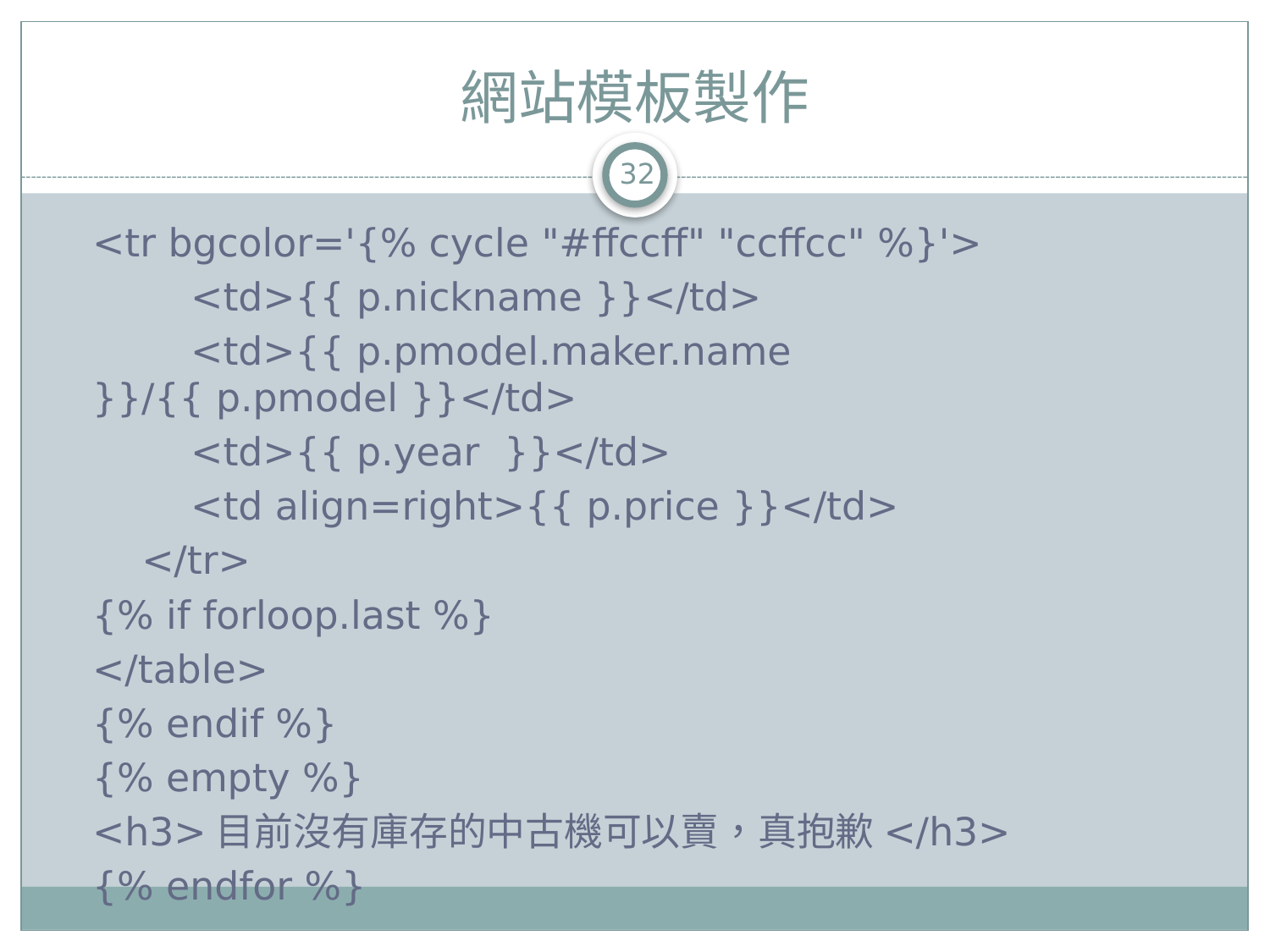

# 網站模板製作
32
<tr bgcolor='{% cycle "#ffccff" "ccffcc" %}'>
        <td>{{ p.nickname }}</td>
        <td>{{ p.pmodel.maker.name }}/{{ p.pmodel }}</td>
        <td>{{ p.year  }}</td>
        <td align=right>{{ p.price }}</td>
    </tr>
{% if forloop.last %}
</table>
{% endif %}
{% empty %}
<h3>目前沒有庫存的中古機可以賣，真抱歉</h3>
{% endfor %}